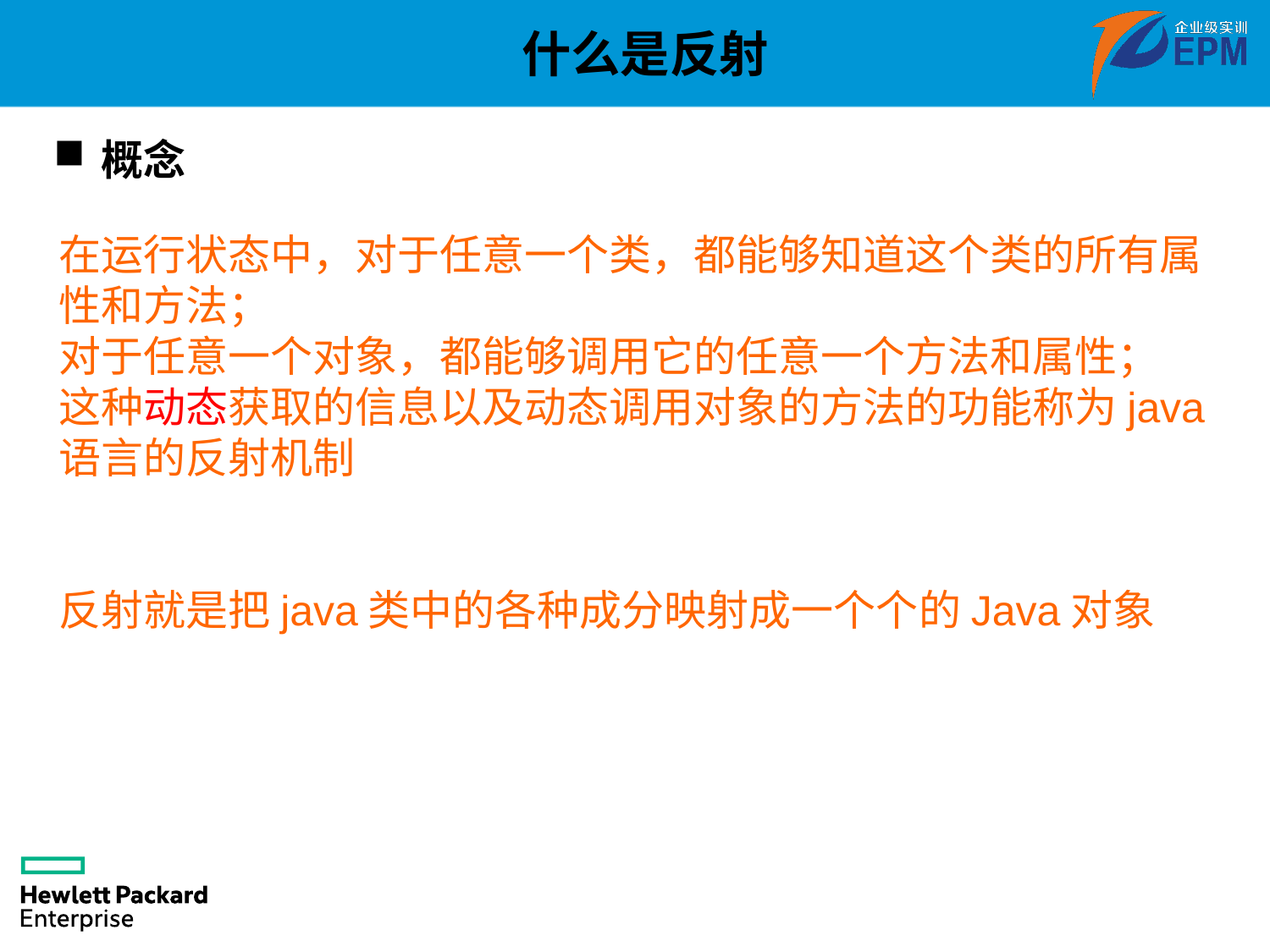

# 什么是反射
概念
在运行状态中，对于任意一个类，都能够知道这个类的所有属性和方法；
对于任意一个对象，都能够调用它的任意一个方法和属性；
这种动态获取的信息以及动态调用对象的方法的功能称为java语言的反射机制

反射就是把java类中的各种成分映射成一个个的Java对象